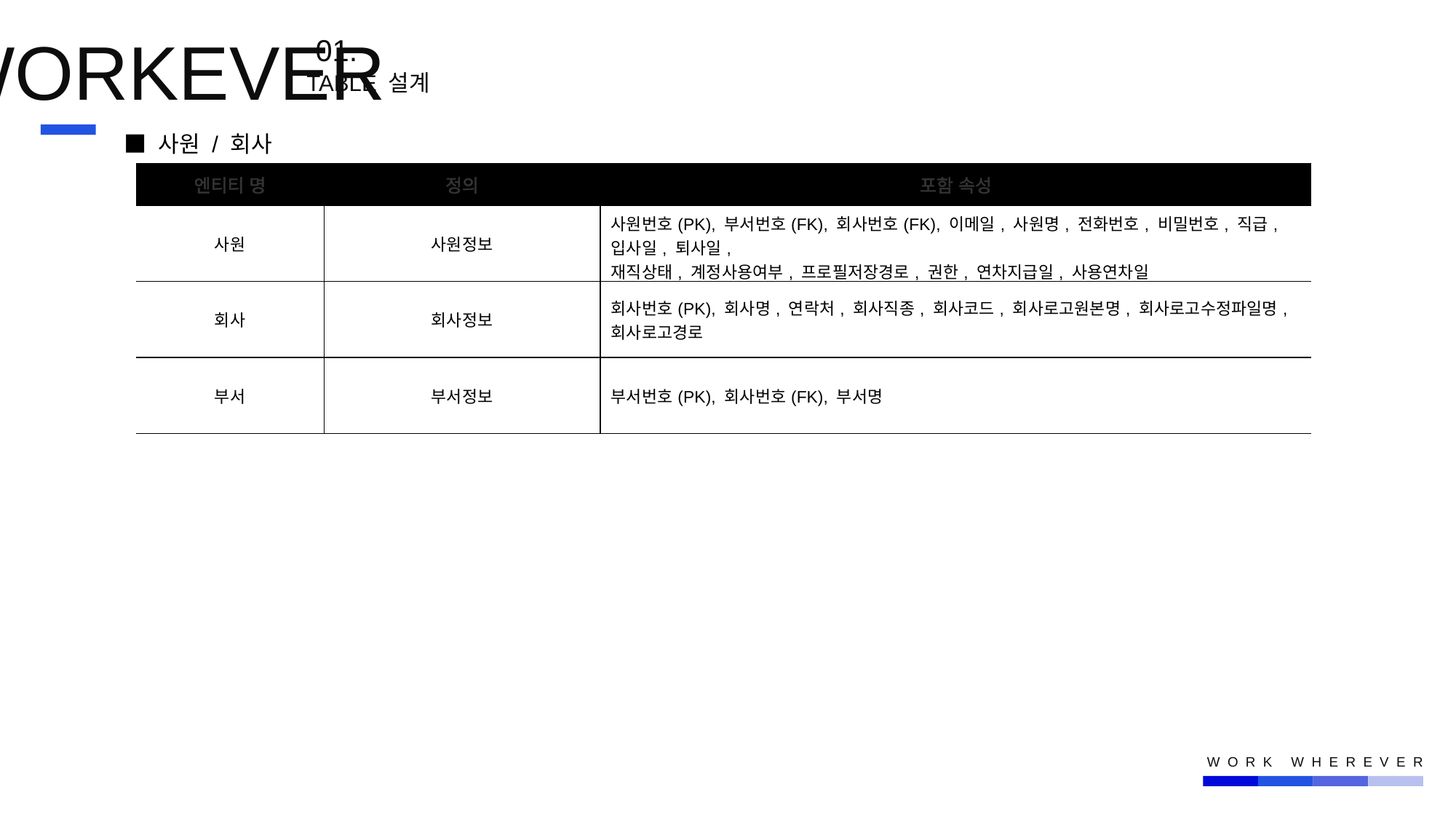

WORKEVER
01.
TABLE 설계

■ 사원 / 회사
| 엔티티 명 | 정의 | 포함 속성 |
| --- | --- | --- |
| 사원 | 사원정보 | 사원번호(PK), 부서번호(FK), 회사번호(FK), 이메일, 사원명, 전화번호, 비밀번호, 직급, 입사일, 퇴사일, 재직상태, 계정사용여부, 프로필저장경로, 권한, 연차지급일, 사용연차일 |
| 회사 | 회사정보 | 회사번호(PK), 회사명, 연락처, 회사직종, 회사코드, 회사로고원본명, 회사로고수정파일명, 회사로고경로 |
| 부서 | 부서정보 | 부서번호(PK), 회사번호(FK), 부서명 |
WORK WHEREVER